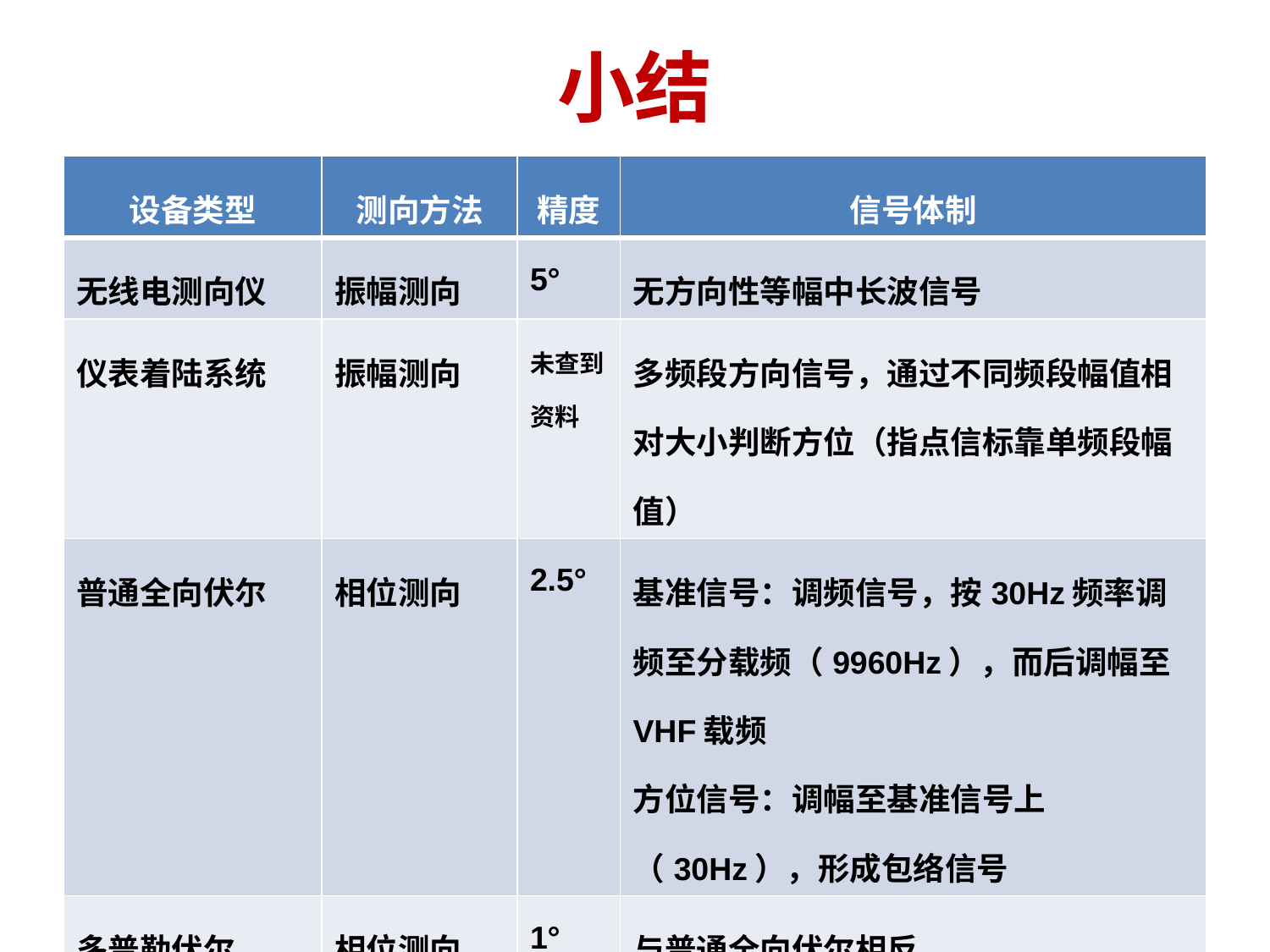

# 小结
| 设备类型 | 测向方法 | 精度 | 信号体制 |
| --- | --- | --- | --- |
| 无线电测向仪 | 振幅测向 | 5° | 无方向性等幅中长波信号 |
| 仪表着陆系统 | 振幅测向 | 未查到资料 | 多频段方向信号，通过不同频段幅值相对大小判断方位（指点信标靠单频段幅值） |
| 普通全向伏尔 | 相位测向 | 2.5° | 基准信号：调频信号，按30Hz频率调频至分载频（9960Hz），而后调幅至VHF载频 方位信号：调幅至基准信号上（30Hz），形成包络信号 |
| 多普勒伏尔 | 相位测向 | 1° | 与普通全向伏尔相反 |